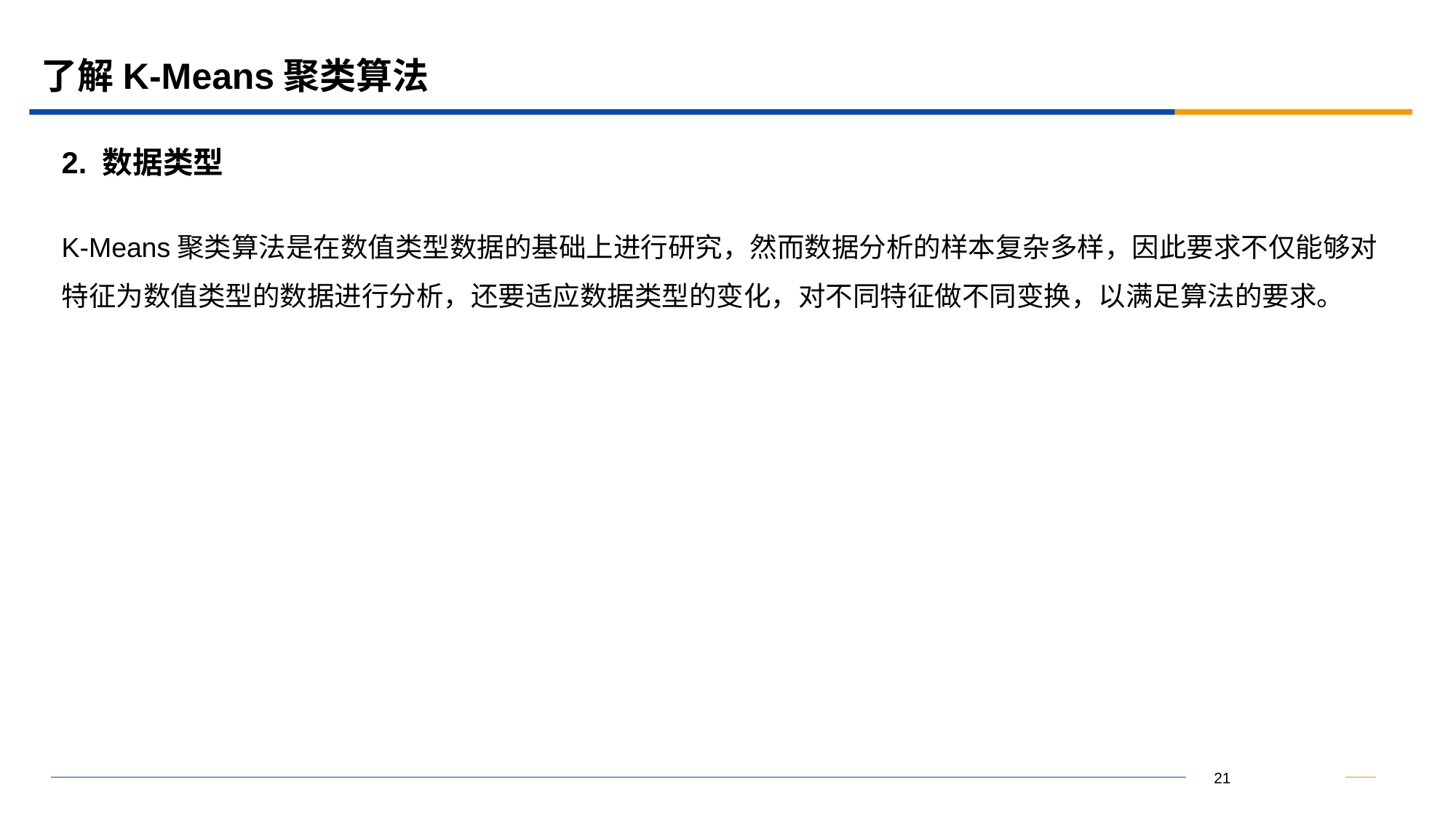

# 了解K-Means聚类算法
2. 数据类型
K-Means聚类算法是在数值类型数据的基础上进行研究，然而数据分析的样本复杂多样，因此要求不仅能够对特征为数值类型的数据进行分析，还要适应数据类型的变化，对不同特征做不同变换，以满足算法的要求。